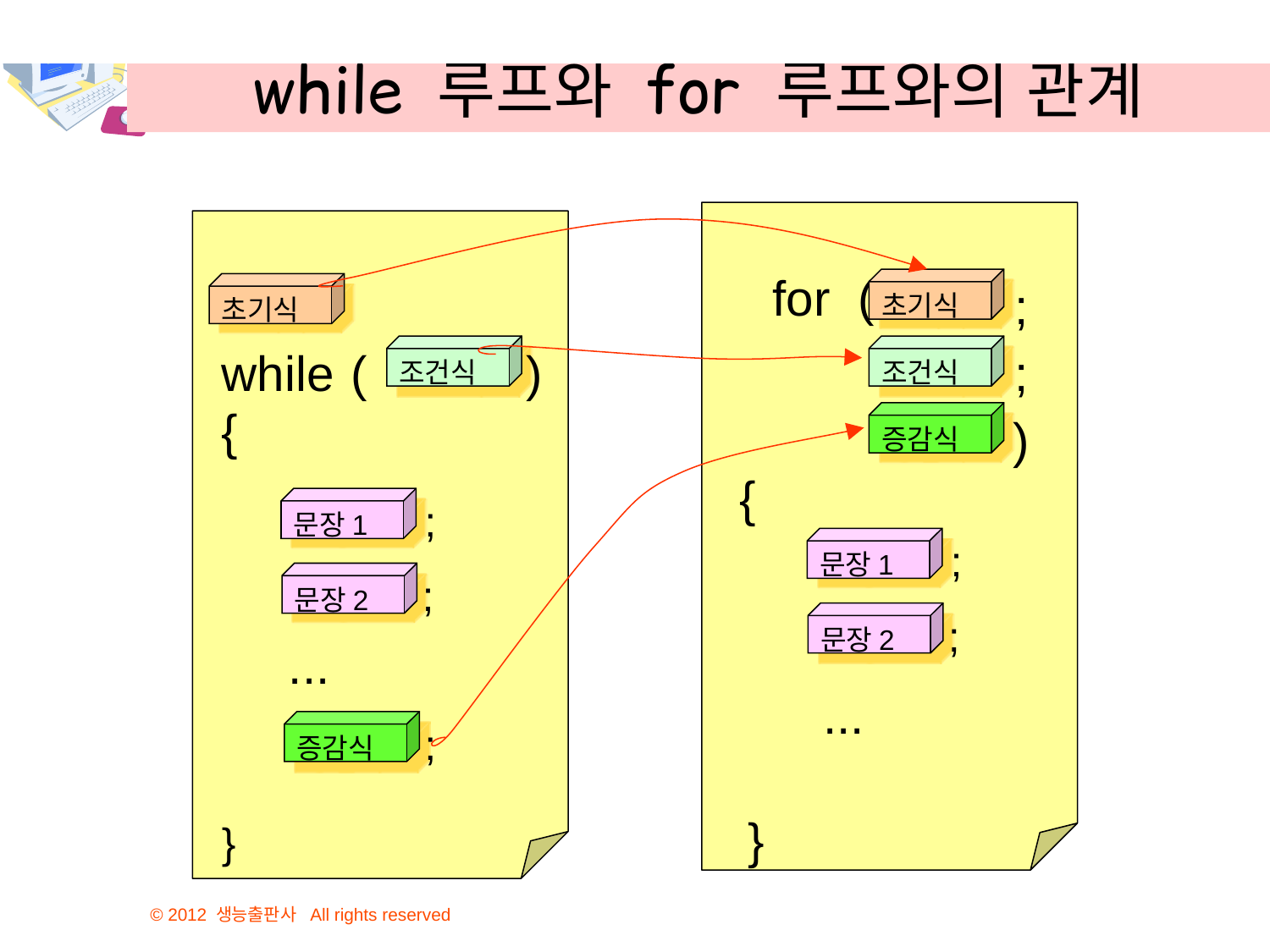

while 루프와 for 루프와의 관계

for  (
초기식
;
초기식
while
(
조건식
)
조건식
;

{
증감식
)

{
문장1
;
문장1
;
문장2
;
문장2
;
...
...
증감식
;
}
}